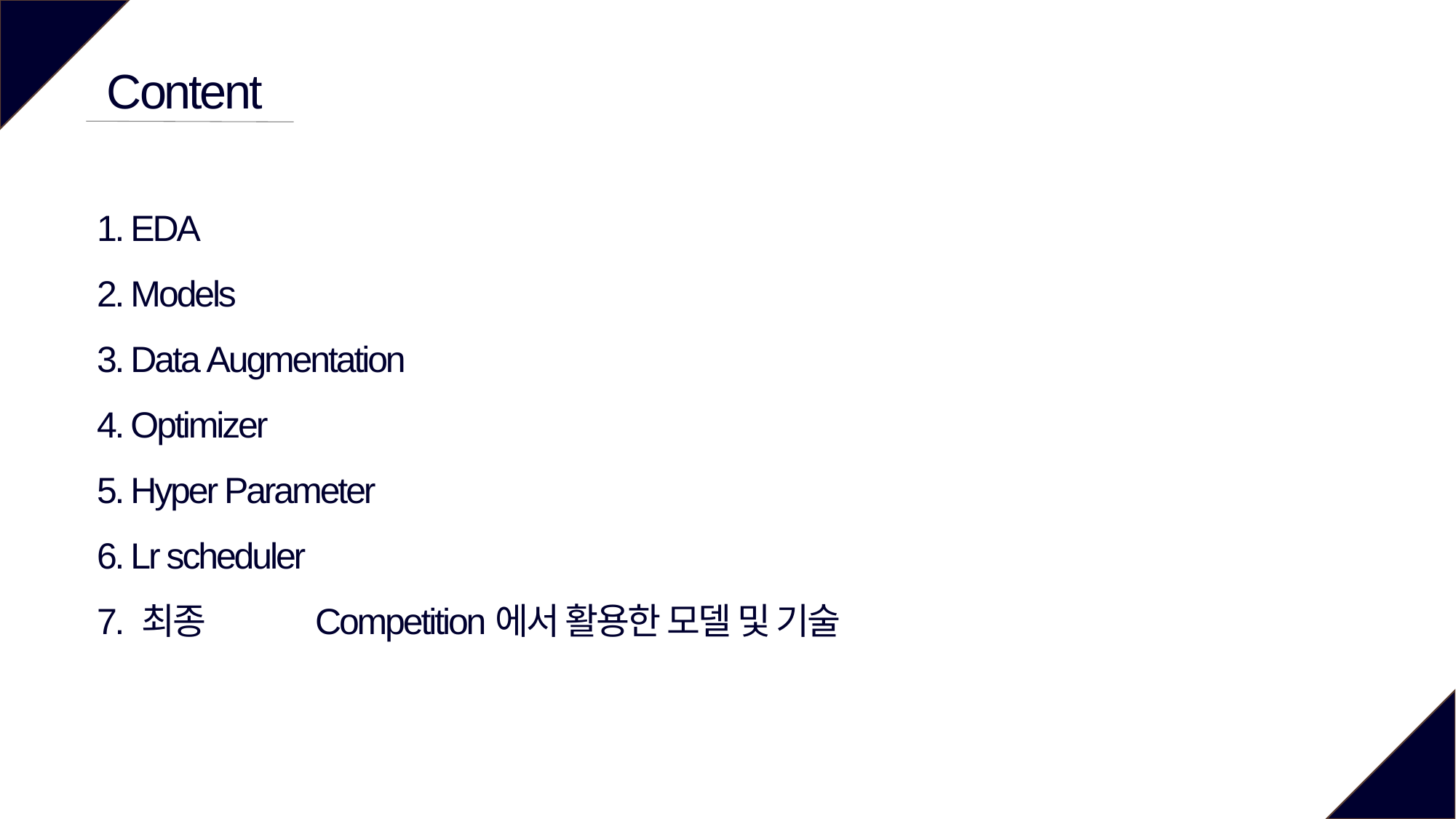

Content
1. EDA
2. Models
3. Data Augmentation
4. Optimizer
5. Hyper Parameter
6. Lr scheduler
7. 최종 	Competition에서 활용한 모델 및 기술